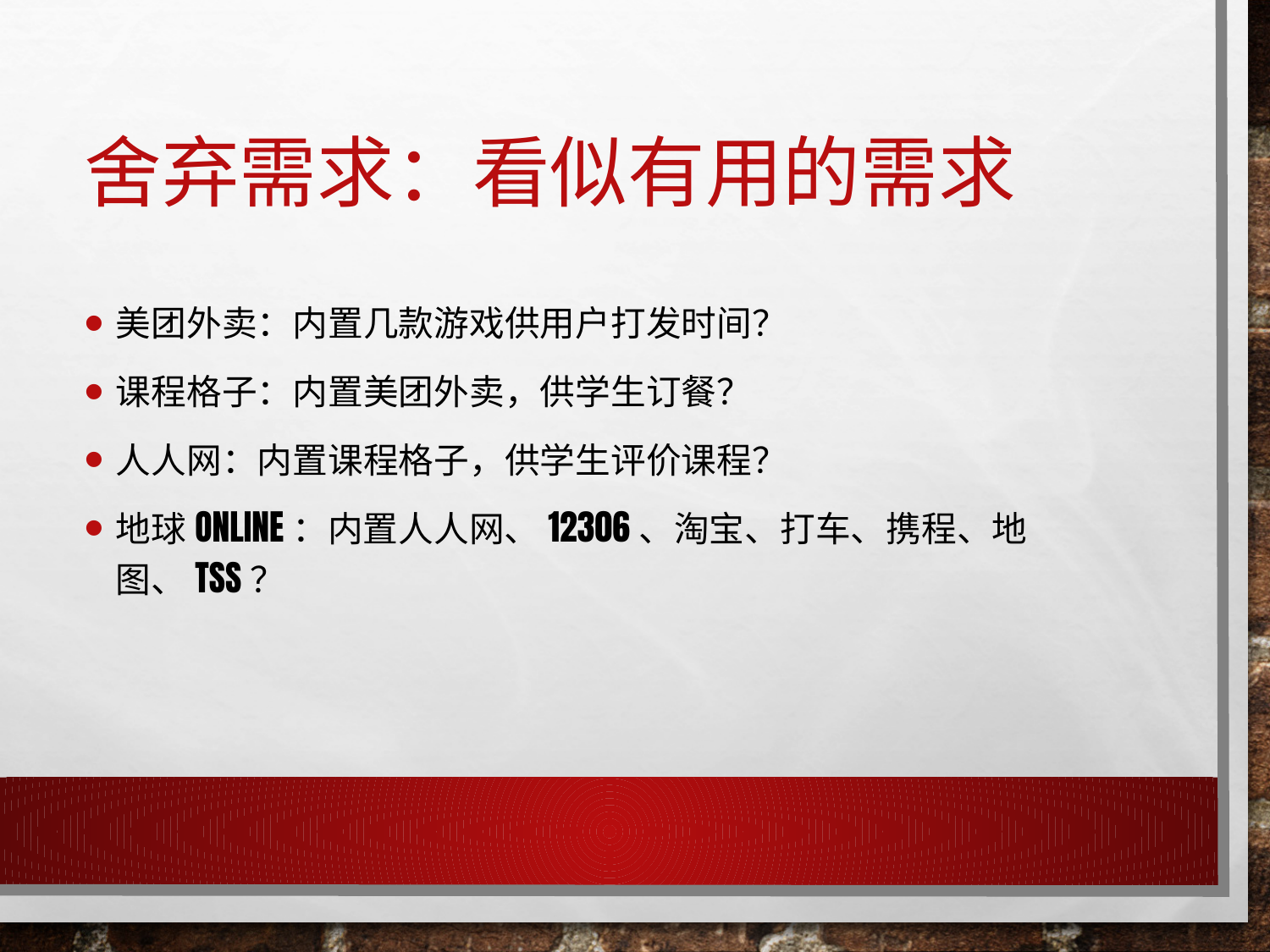

# 舍弃需求：看似有用的需求
美团外卖：内置几款游戏供用户打发时间？
课程格子：内置美团外卖，供学生订餐？
人人网：内置课程格子，供学生评价课程？
地球online：内置人人网、12306、淘宝、打车、携程、地图、TSS？